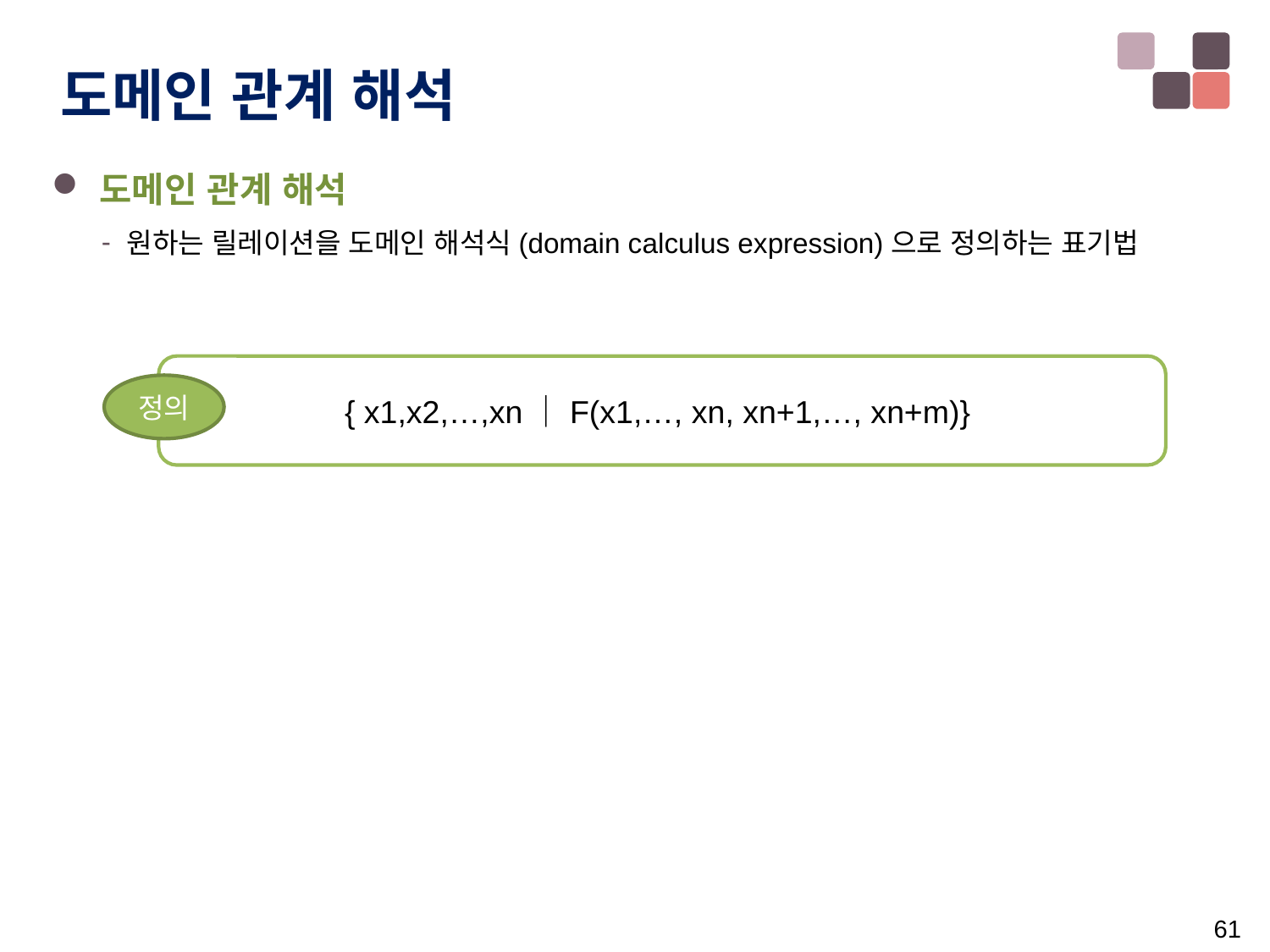

도메인 관계 해석
도메인 관계 해석
원하는 릴레이션을 도메인 해석식(domain calculus expression)으로 정의하는 표기법
{ x1,x2,…,xn｜F(x1,…, xn, xn+1,…, xn+m)}
정의
61